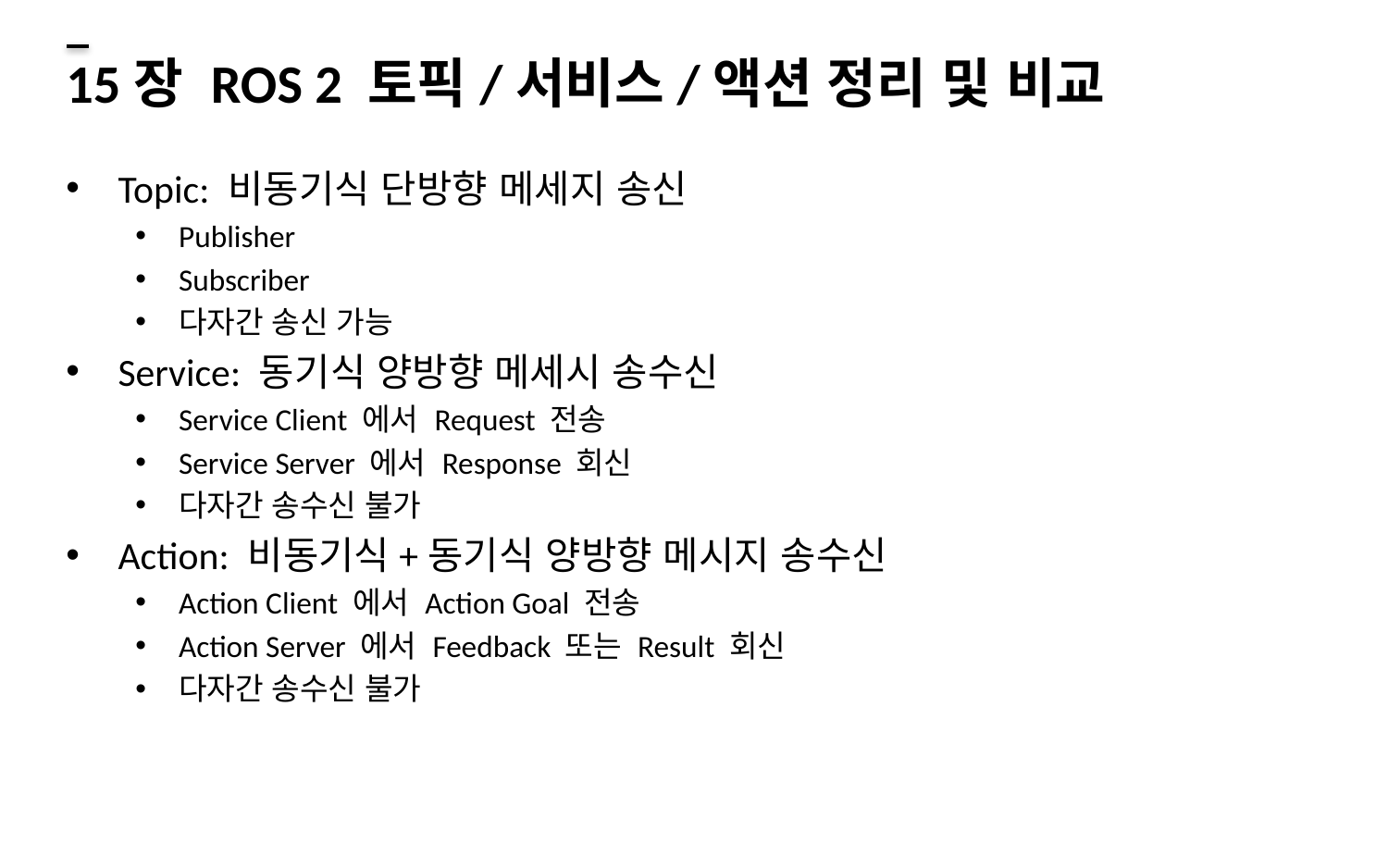

# 15장 ROS 2 토픽/서비스/액션 정리 및 비교
Topic: 비동기식 단방향 메세지 송신
Publisher
Subscriber
다자간 송신 가능
Service: 동기식 양방향 메세시 송수신
Service Client 에서 Request 전송
Service Server 에서 Response 회신
다자간 송수신 불가
Action: 비동기식+동기식 양방향 메시지 송수신
Action Client 에서 Action Goal 전송
Action Server 에서 Feedback 또는 Result 회신
다자간 송수신 불가